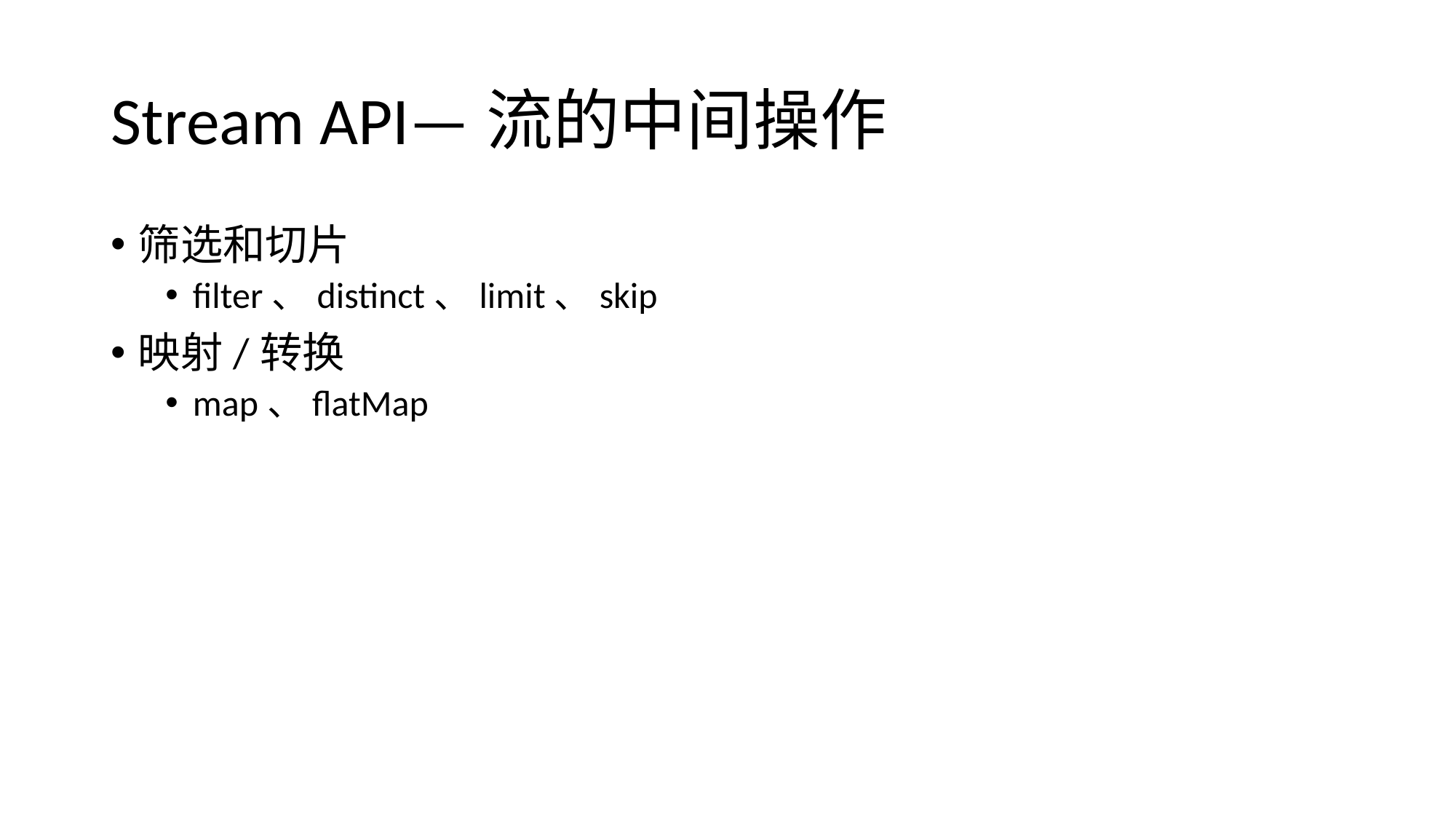

# Stream API—流的中间操作
筛选和切片
filter、distinct、limit、skip
映射/转换
map、flatMap